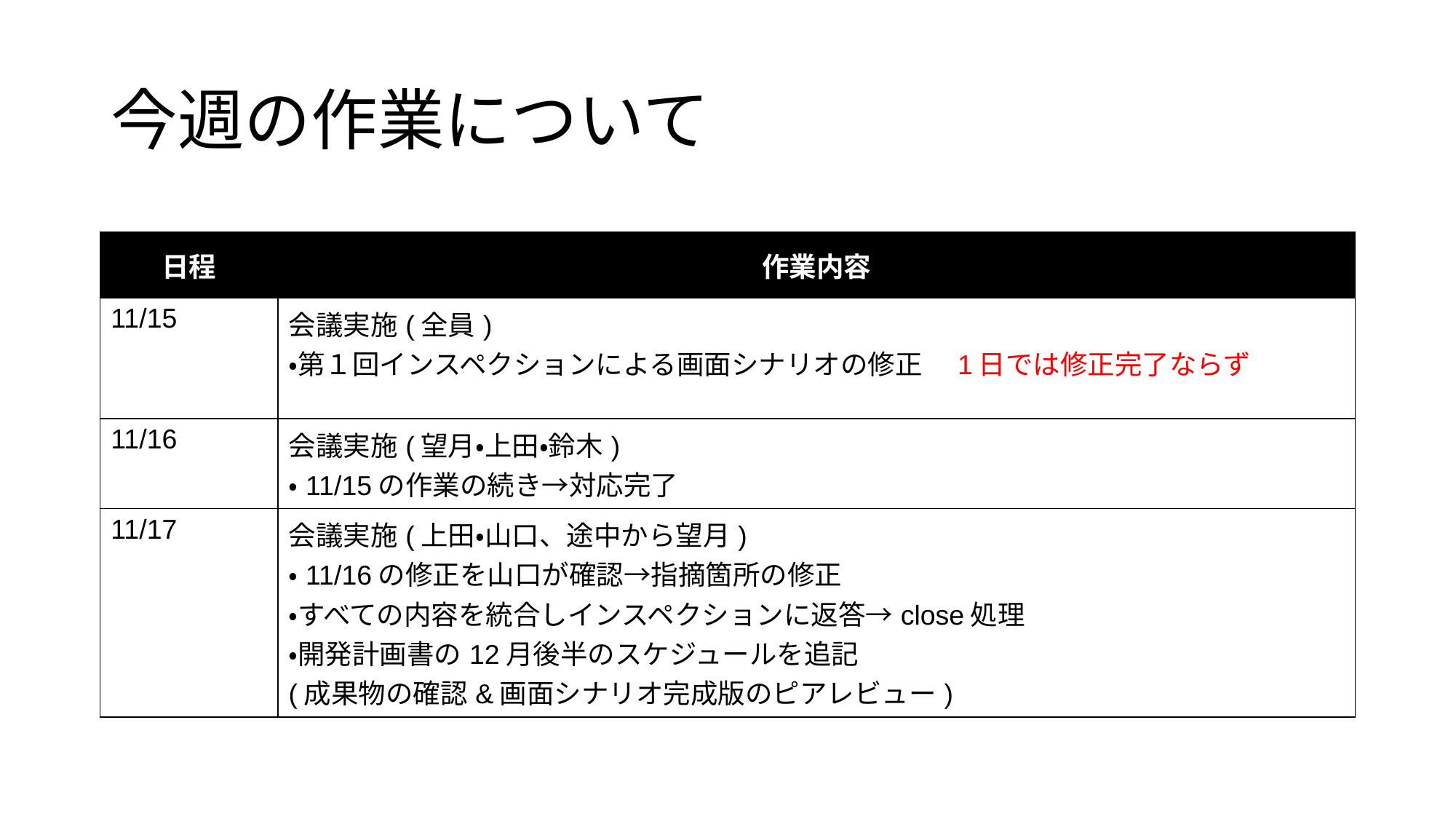

# 今週の作業について
| 日程 | 作業内容 |
| --- | --- |
| 11/15 | 会議実施(全員) ・第１回インスペクションによる画面シナリオの修正　1日では修正完了ならず |
| 11/16 | 会議実施(望月・上田・鈴木) ・11/15の作業の続き→対応完了 |
| 11/17 | 会議実施(上田・山口、途中から望月) ・11/16の修正を山口が確認→指摘箇所の修正 ・すべての内容を統合しインスペクションに返答→close処理 ・開発計画書の12月後半のスケジュールを追記 (成果物の確認&画面シナリオ完成版のピアレビュー) |